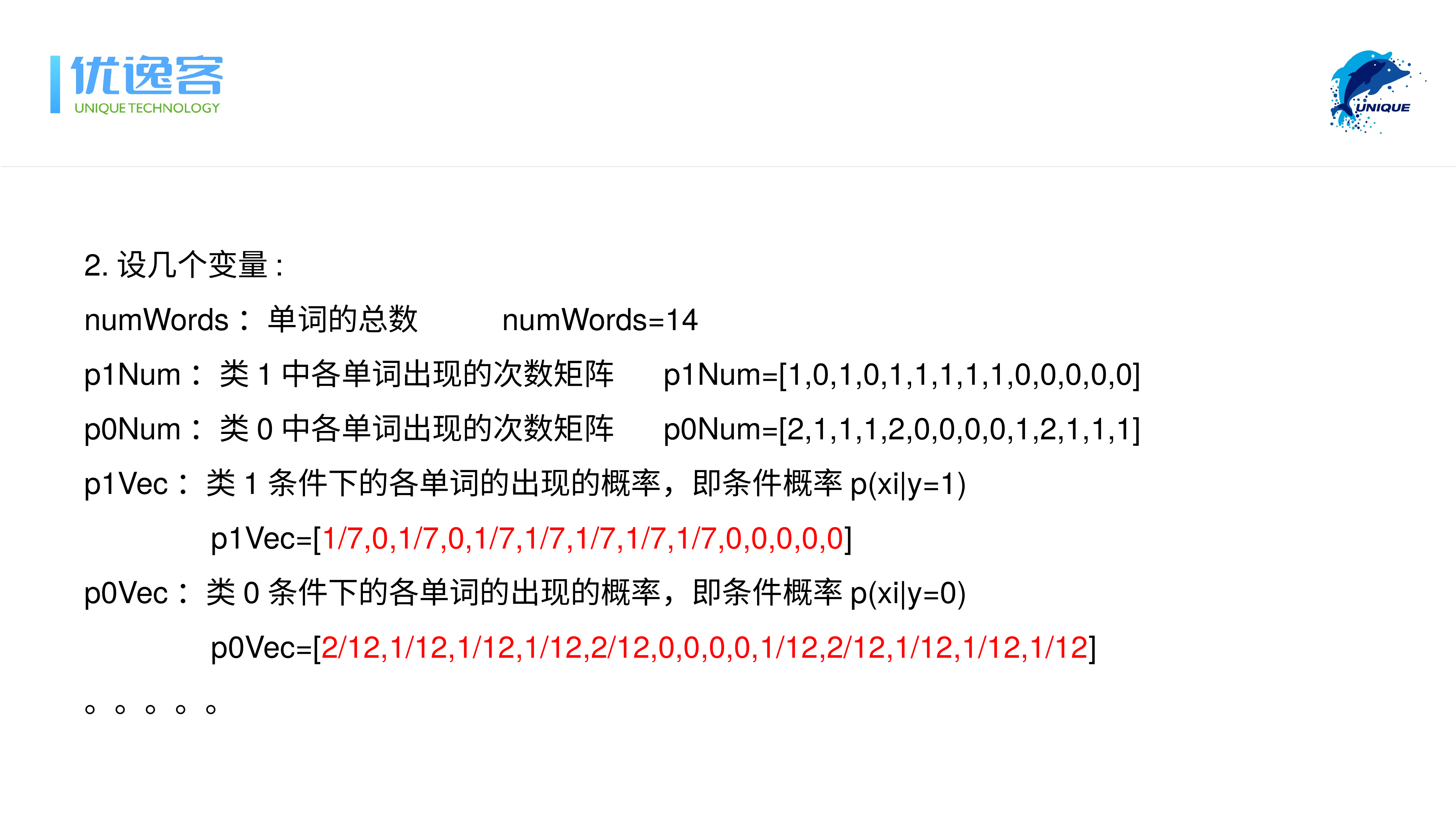

2.设几个变量:
numWords：单词的总数         numWords=14
p1Num：类1中各单词出现的次数矩阵     p1Num=[1,0,1,0,1,1,1,1,1,0,0,0,0,0]
p0Num：类0中各单词出现的次数矩阵     p0Num=[2,1,1,1,2,0,0,0,0,1,2,1,1,1]
p1Vec：类1条件下的各单词的出现的概率，即条件概率p(xi|y=1)
               p1Vec=[1/7,0,1/7,0,1/7,1/7,1/7,1/7,1/7,0,0,0,0,0]
p0Vec：类0条件下的各单词的出现的概率，即条件概率p(xi|y=0)
               p0Vec=[2/12,1/12,1/12,1/12,2/12,0,0,0,0,1/12,2/12,1/12,1/12,1/12]
。。。。。